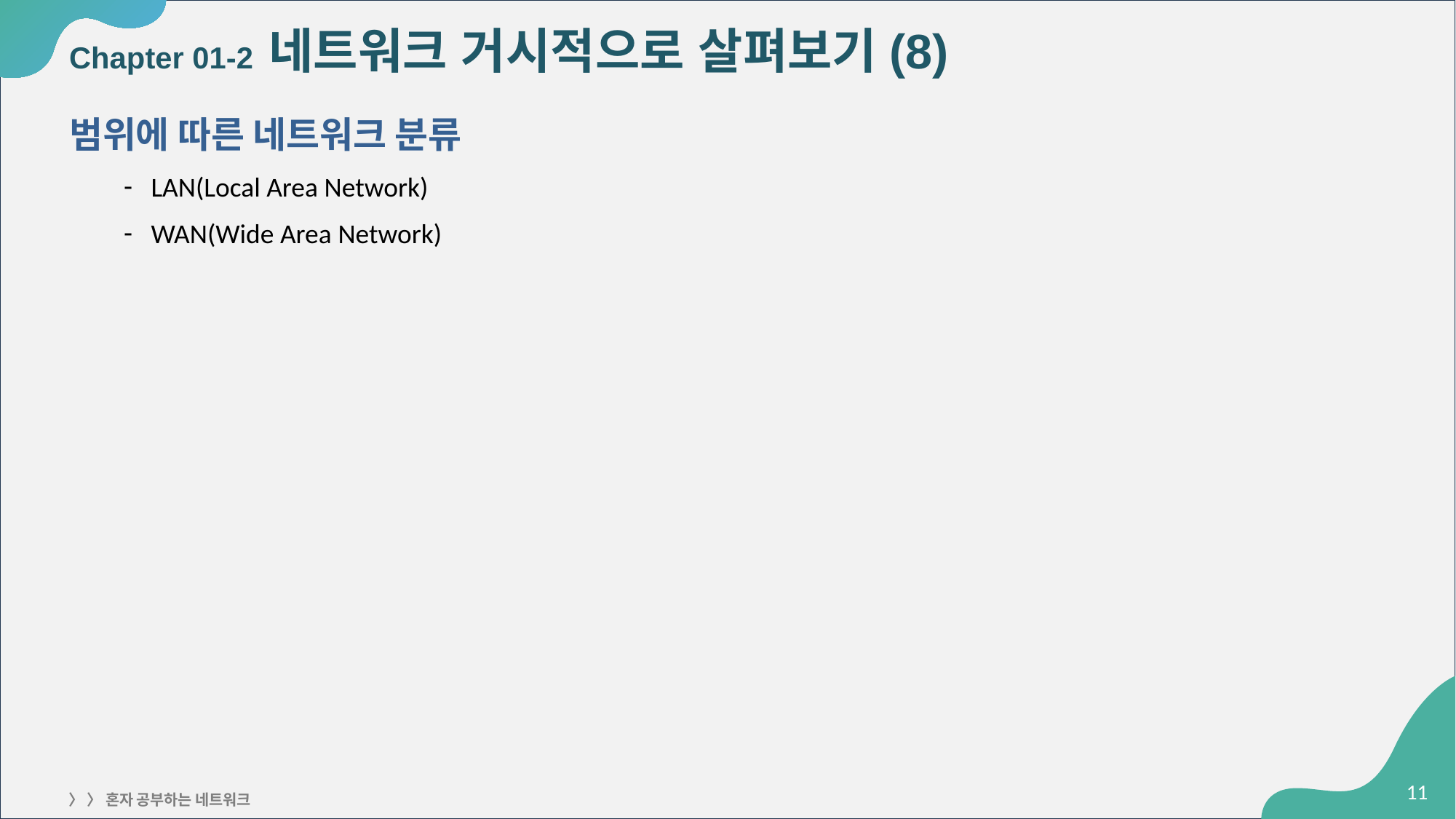

# Chapter 01-2 네트워크 거시적으로 살펴보기(8)
범위에 따른 네트워크 분류
LAN(Local Area Network)
WAN(Wide Area Network)
11
〉 〉 혼자 공부하는 네트워크